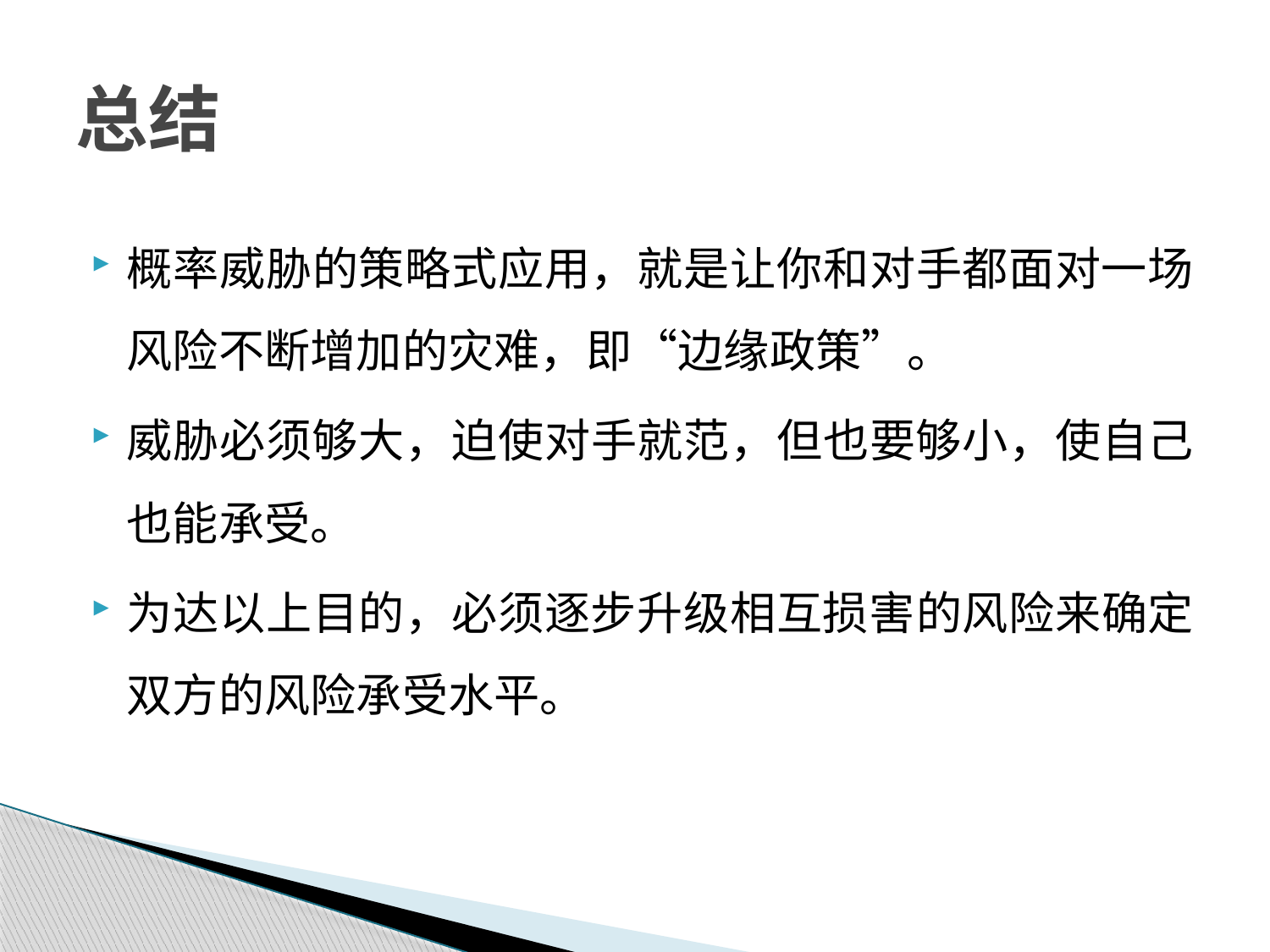

# 总结
概率威胁的策略式应用，就是让你和对手都面对一场风险不断增加的灾难，即“边缘政策”。
威胁必须够大，迫使对手就范，但也要够小，使自己也能承受。
为达以上目的，必须逐步升级相互损害的风险来确定双方的风险承受水平。